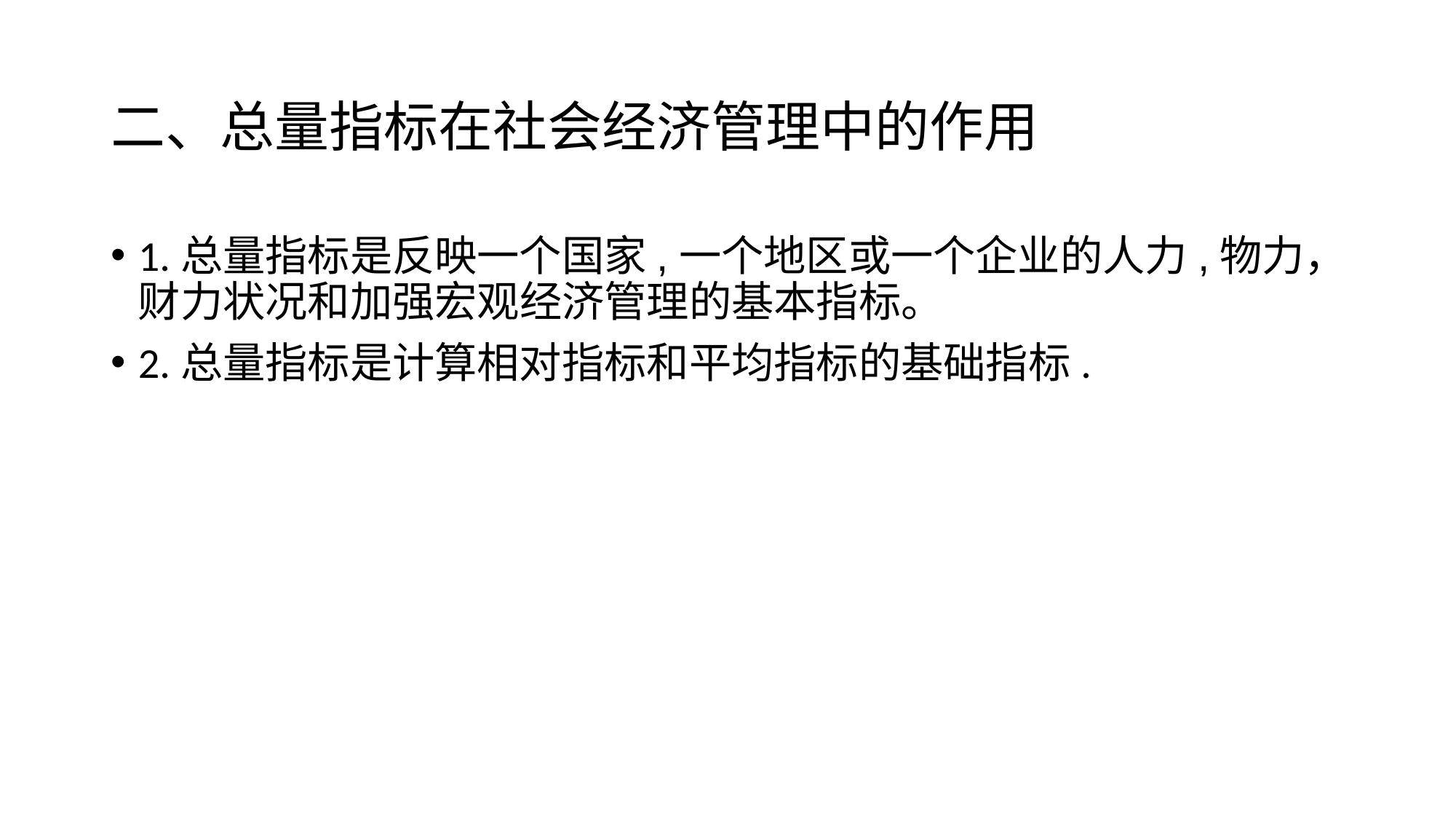

二、总量指标在社会经济管理中的作用

1.总量指标是反映一个国家,一个地区或一个企业的人力,物力，财力状况和加强宏观经济管理的基本指标。
2.总量指标是计算相对指标和平均指标的基础指标.